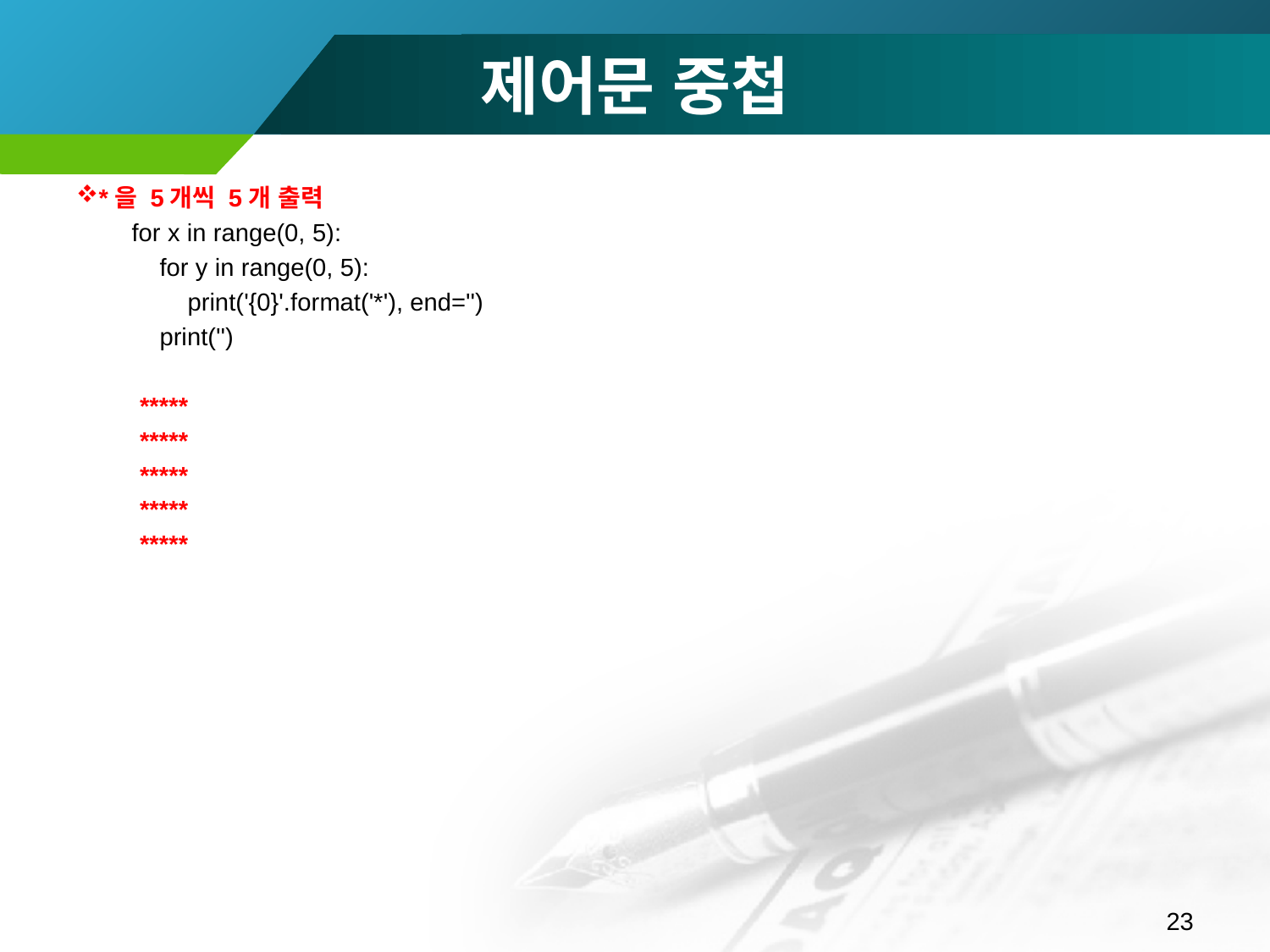

# 제어문 중첩
*을 5개씩 5개 출력
for x in range(0, 5):
    for y in range(0, 5):
        print('{0}'.format('*'), end='')
    print('')

*****
*****
*****
*****
*****
23